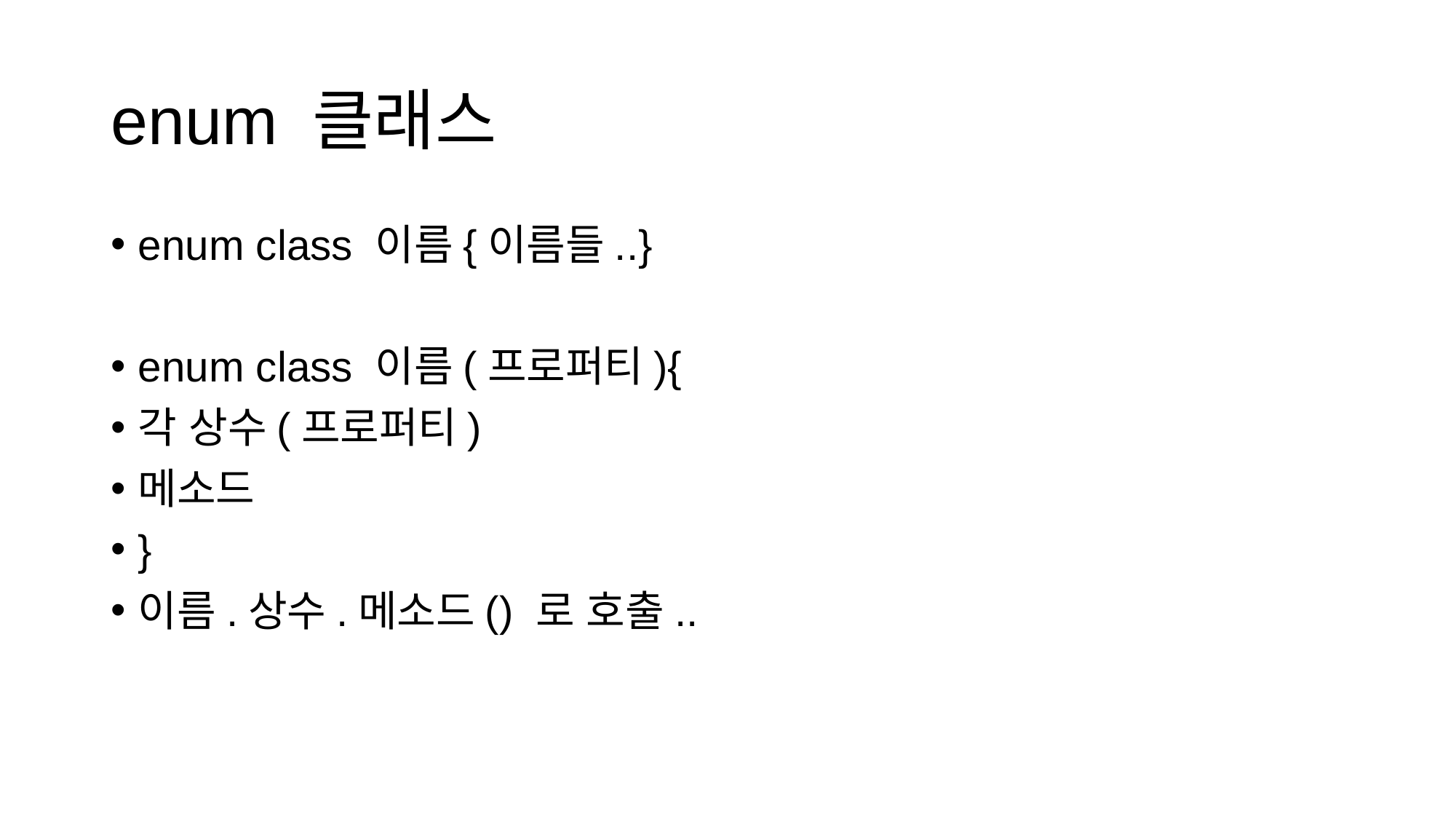

# enum 클래스
enum class 이름{이름들..}

enum class 이름(프로퍼티){
각 상수(프로퍼티)
메소드
}
이름.상수.메소드() 로 호출..